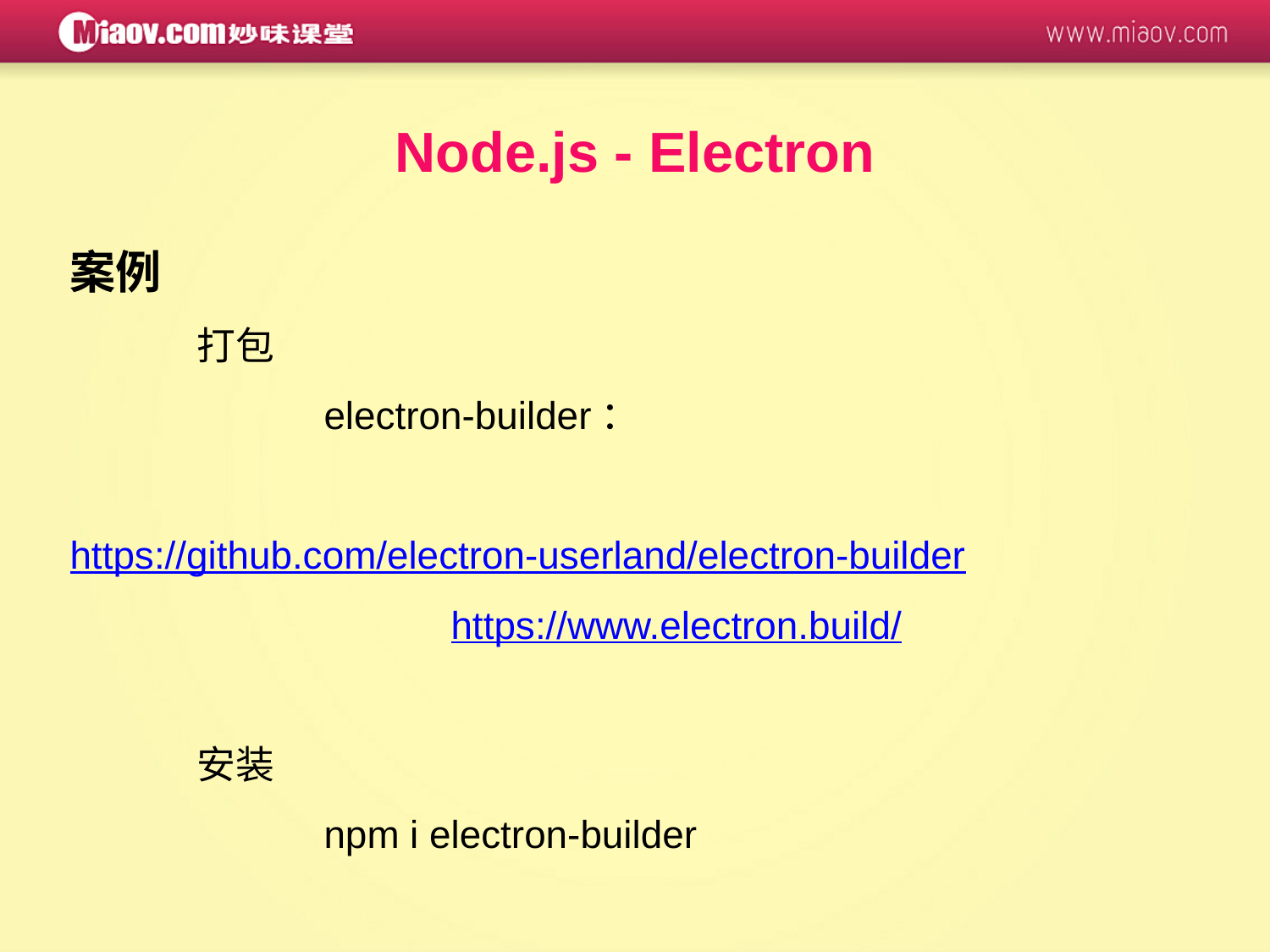

Node.js - Electron
案例
	打包
		electron-builder：
			https://github.com/electron-userland/electron-builder
			https://www.electron.build/

	安装
		npm i electron-builder